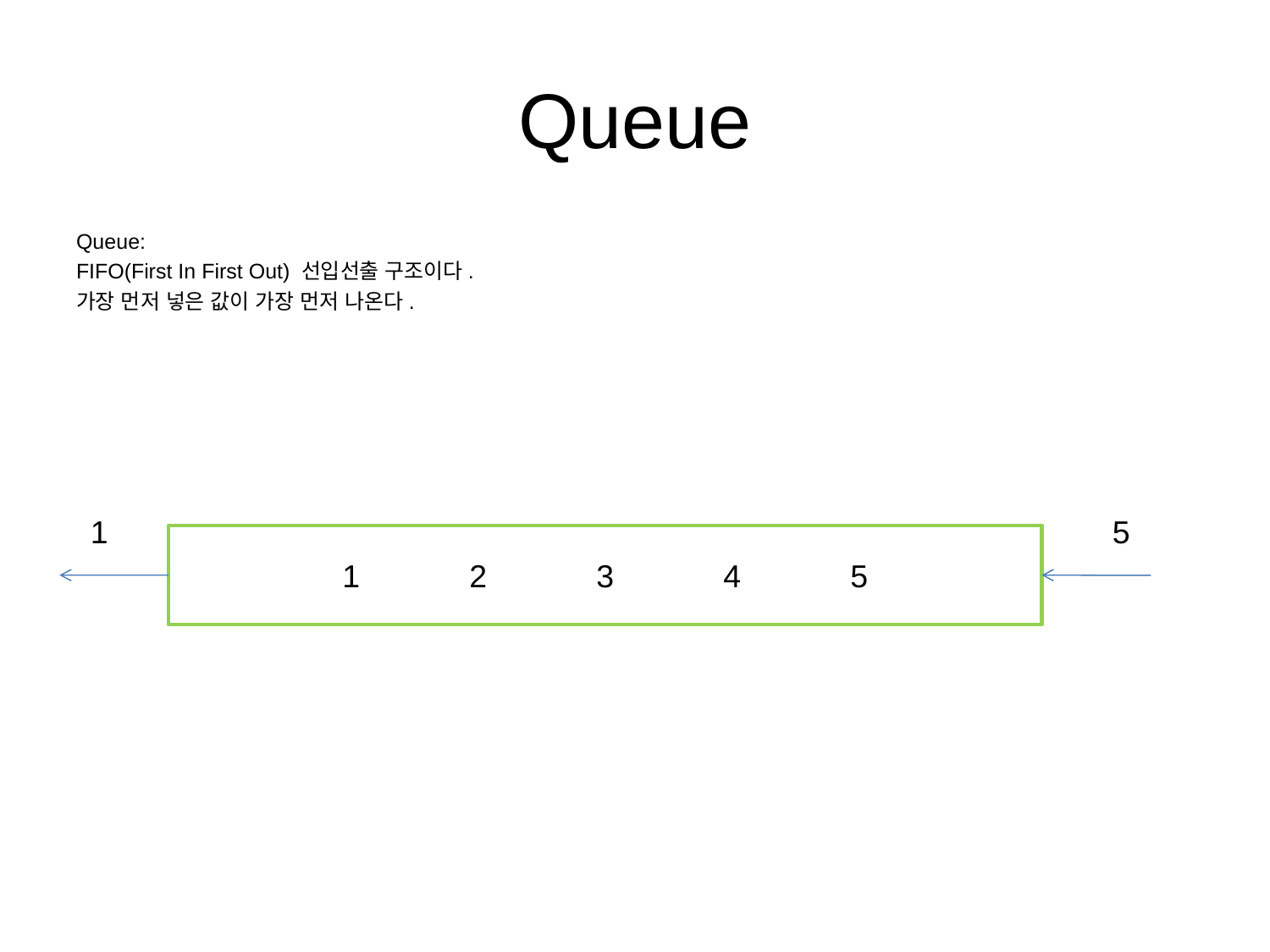

# Queue
Queue:
FIFO(First In First Out) 선입선출 구조이다.
가장 먼저 넣은 값이 가장 먼저 나온다.
1
5
1	2	3	4	5